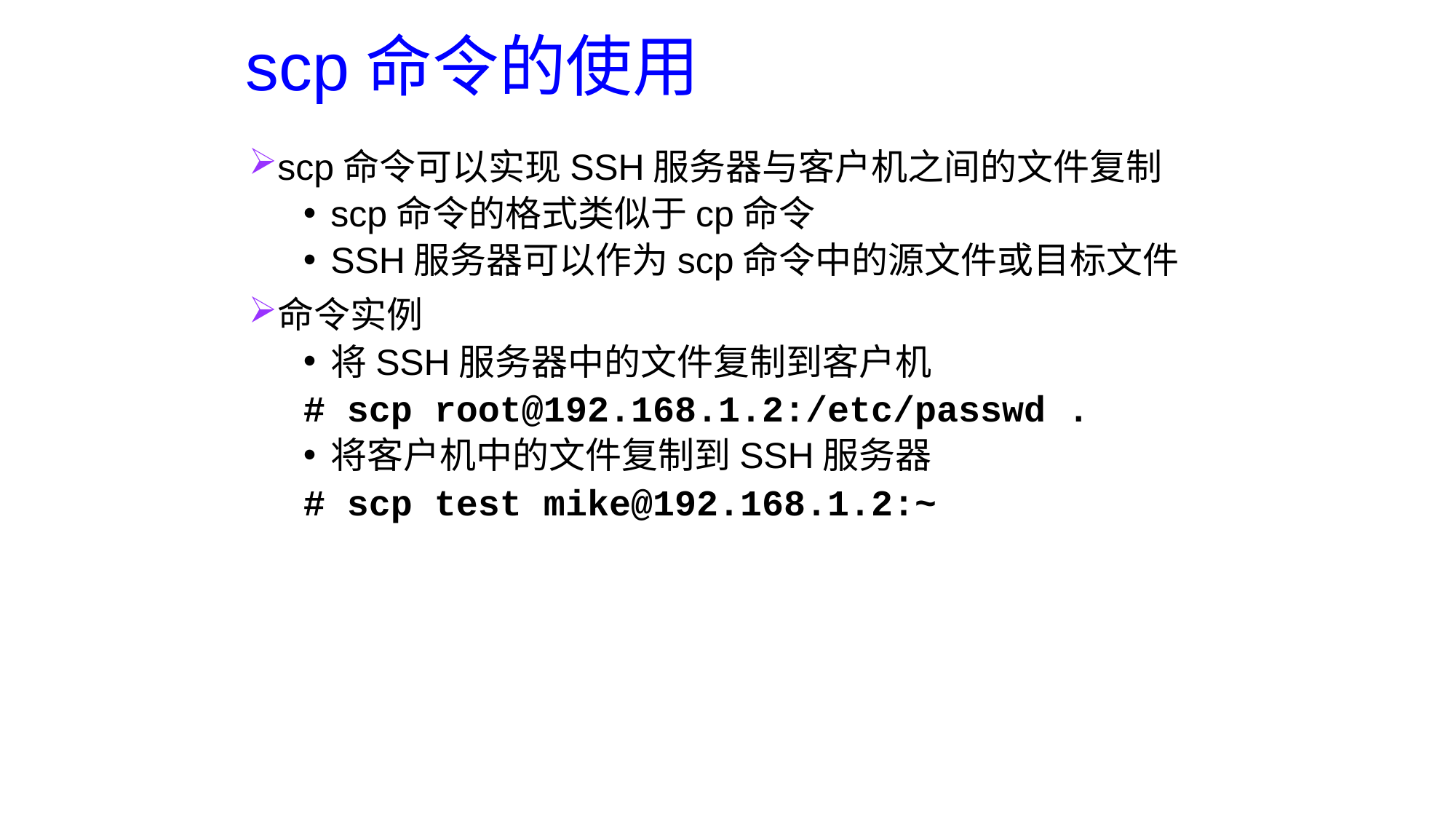

# scp命令的使用
scp命令可以实现SSH服务器与客户机之间的文件复制
scp命令的格式类似于cp命令
SSH服务器可以作为scp命令中的源文件或目标文件
命令实例
将SSH服务器中的文件复制到客户机
# scp root@192.168.1.2:/etc/passwd .
将客户机中的文件复制到SSH服务器
# scp test mike@192.168.1.2:~